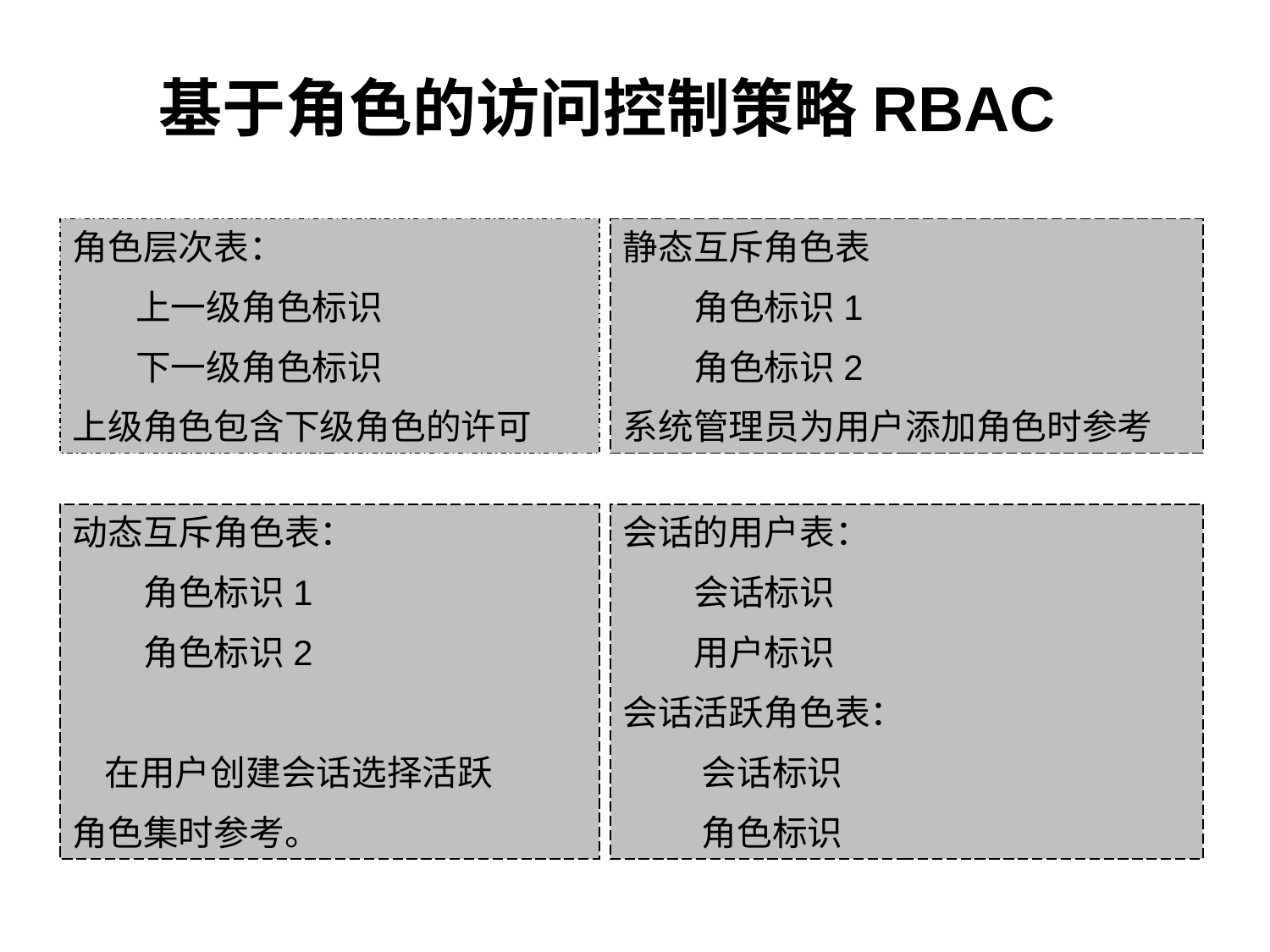

# 基于角色的访问控制策略RBAC
角色层次表：
       上一级角色标识
       下一级角色标识
上级角色包含下级角色的许可
静态互斥角色表
        角色标识1
        角色标识2
系统管理员为用户添加角色时参考
动态互斥角色表：
        角色标识1
        角色标识2

   在用户创建会话选择活跃
角色集时参考。
会话的用户表：
        会话标识
        用户标识
会话活跃角色表：
         会话标识
         角色标识